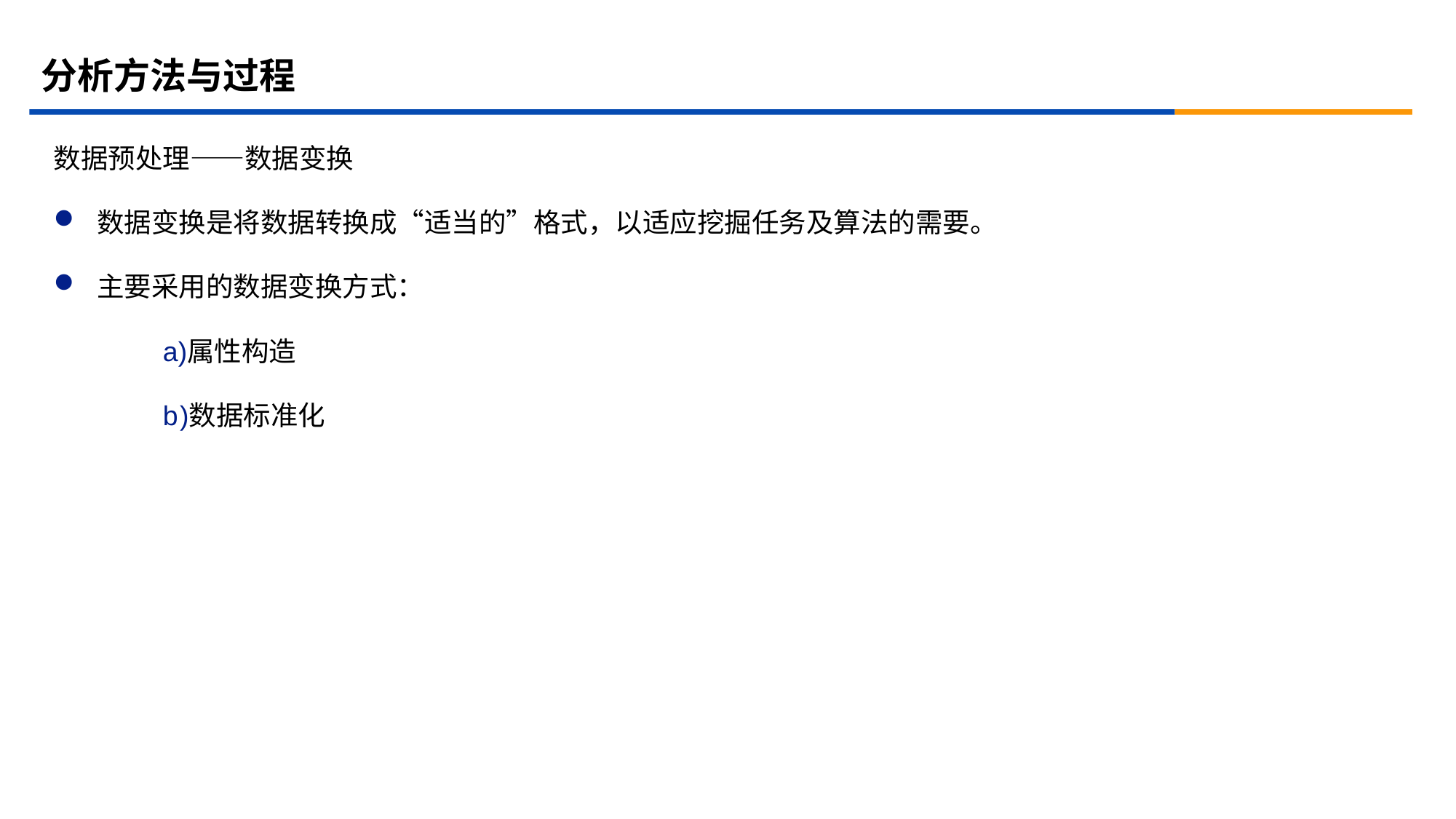

# 分析方法与过程
数据预处理——数据变换
数据变换是将数据转换成“适当的”格式，以适应挖掘任务及算法的需要。
主要采用的数据变换方式：
属性构造
数据标准化